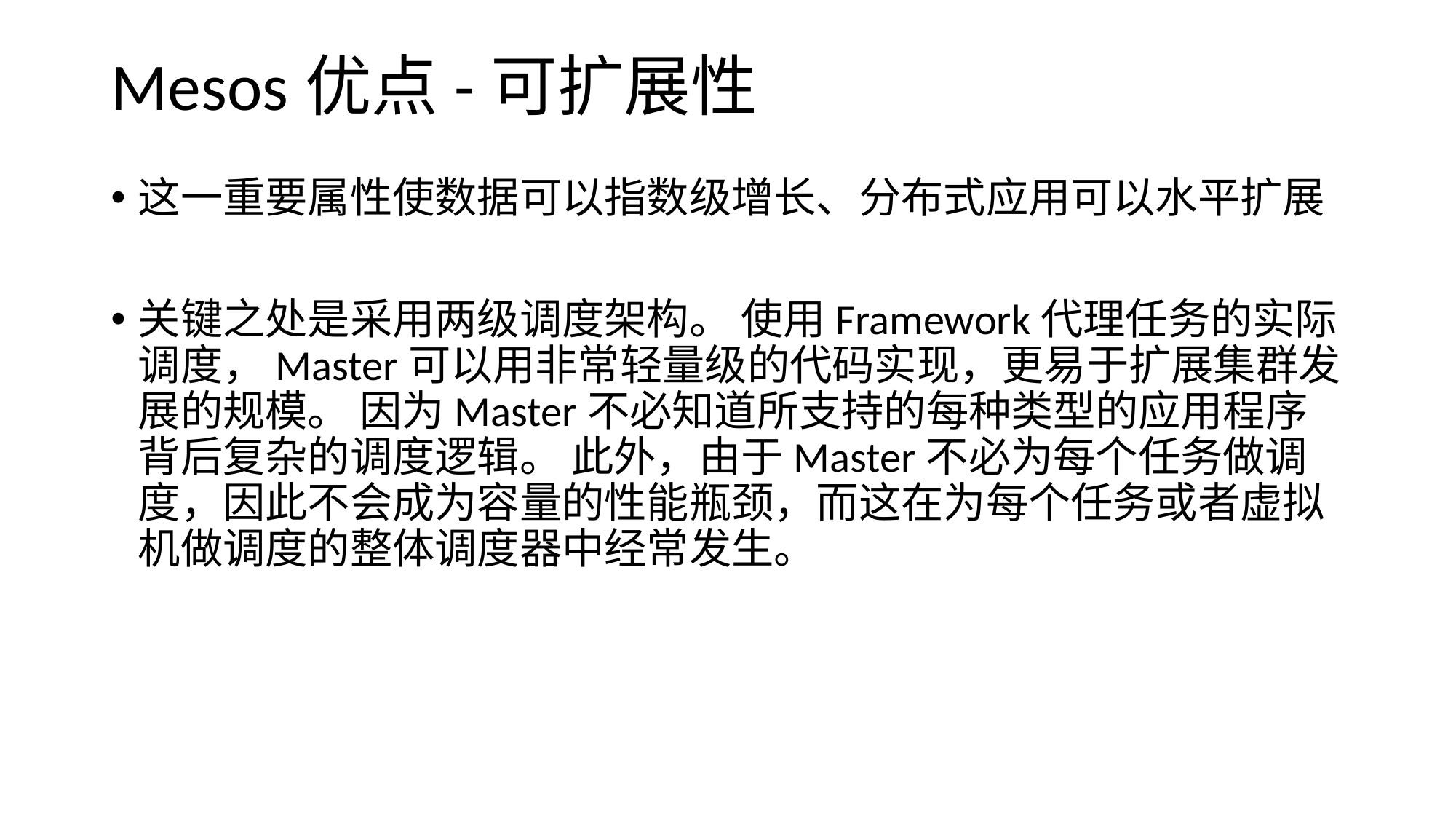

# Mesos优点-可扩展性
这一重要属性使数据可以指数级增长、分布式应用可以水平扩展

关键之处是采用两级调度架构。 使用Framework代理任务的实际调度，Master可以用非常轻量级的代码实现，更易于扩展集群发展的规模。 因为Master不必知道所支持的每种类型的应用程序背后复杂的调度逻辑。 此外，由于Master不必为每个任务做调度，因此不会成为容量的性能瓶颈，而这在为每个任务或者虚拟机做调度的整体调度器中经常发生。